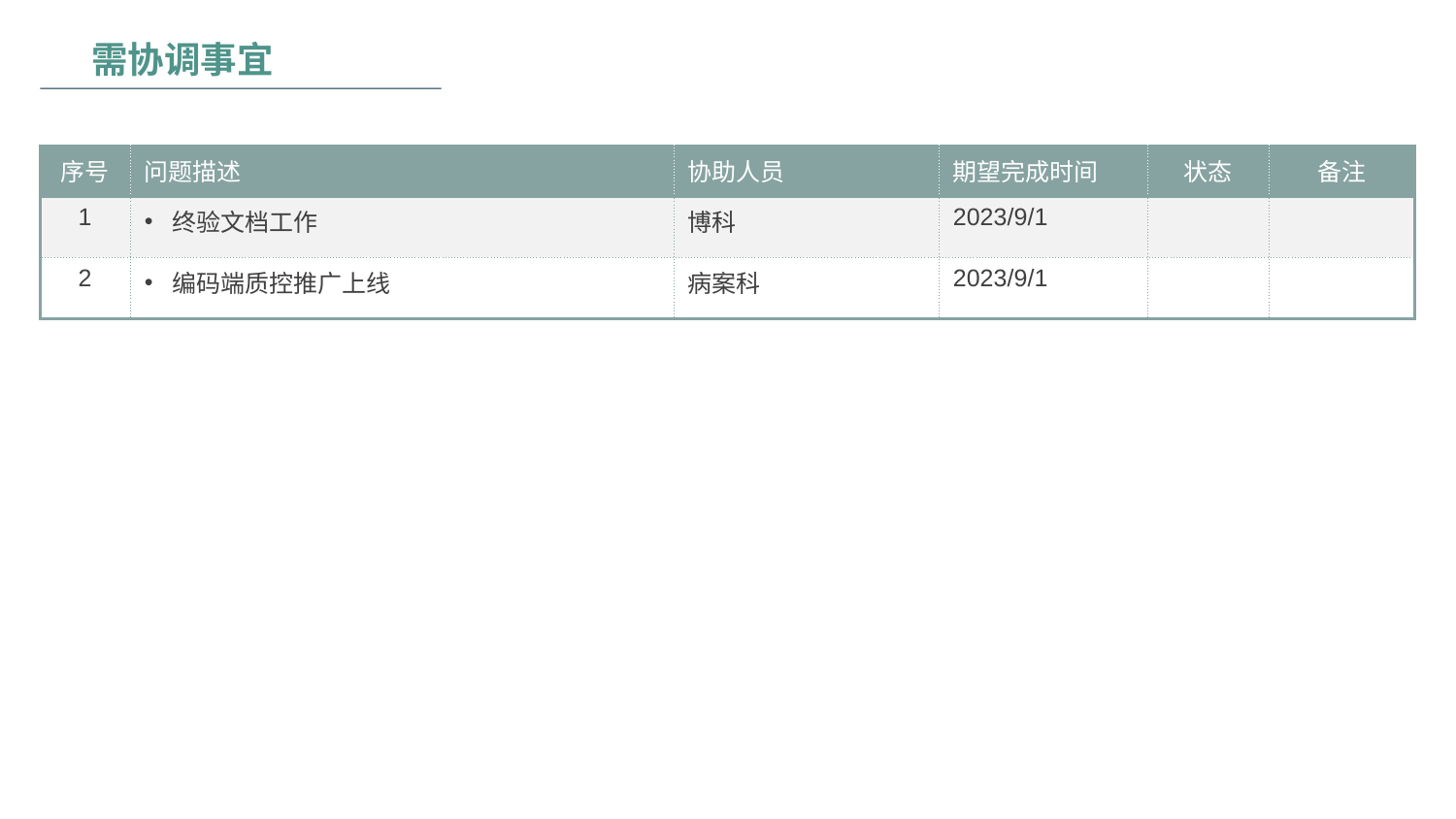

需协调事宜

| 序号 | 问题描述 | 协助人员 | 期望完成时间 | 状态 | 备注 |
| --- | --- | --- | --- | --- | --- |
| 1 | 终验文档工作 | 博科 | 2023/9/1 |  |  |
| 2 | 编码端质控推广上线 | 病案科 | 2023/9/1 |  |  |